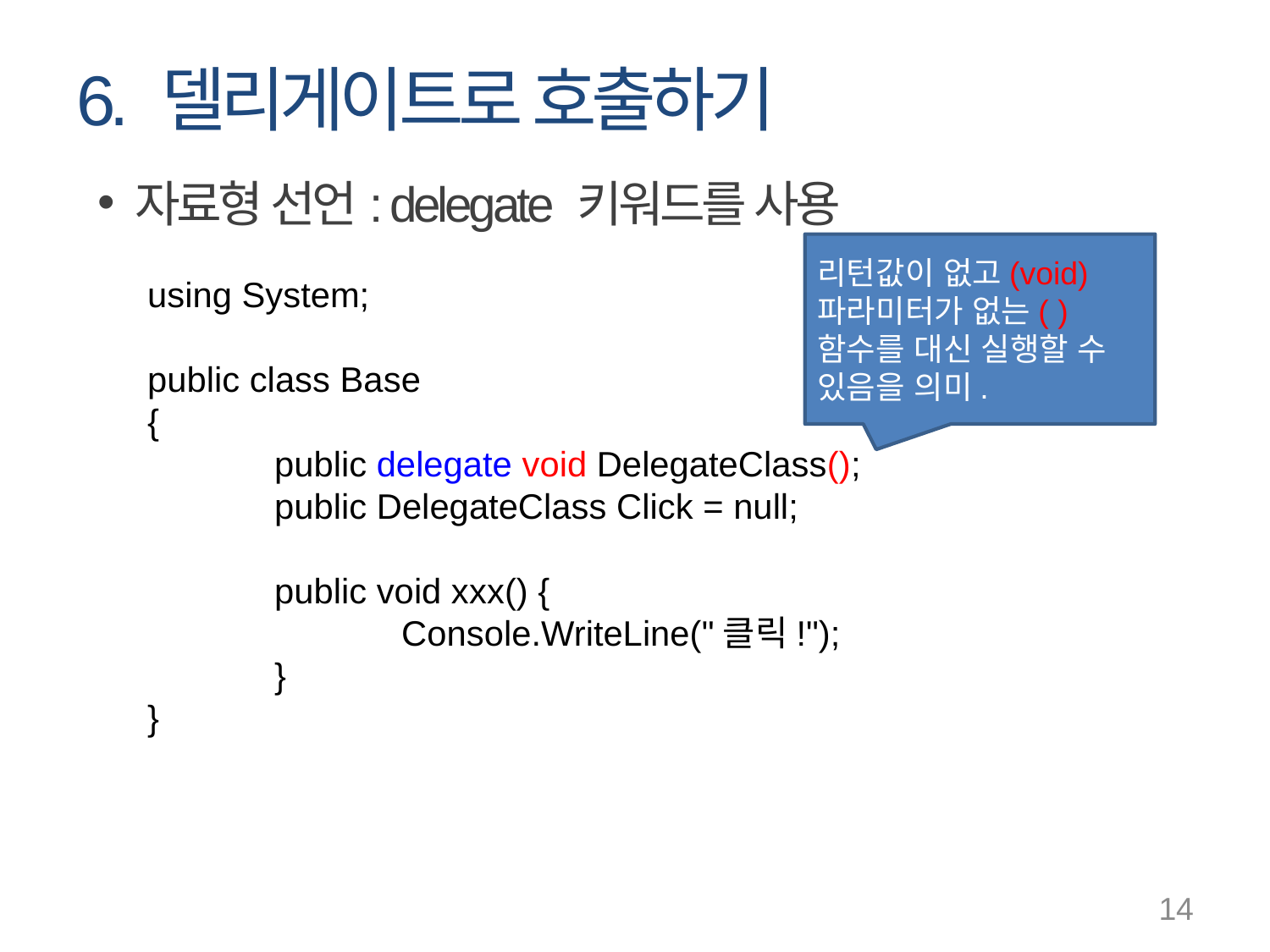

# 6. 델리게이트로 호출하기
자료형 선언: delegate 키워드를 사용
리턴값이 없고(void) 파라미터가 없는( ) 함수를 대신 실행할 수 있음을 의미.
using System;

public class Base
{
	public delegate void DelegateClass();
	public DelegateClass Click = null;

	public void xxx() {
		Console.WriteLine("클릭!");
	}
}
14